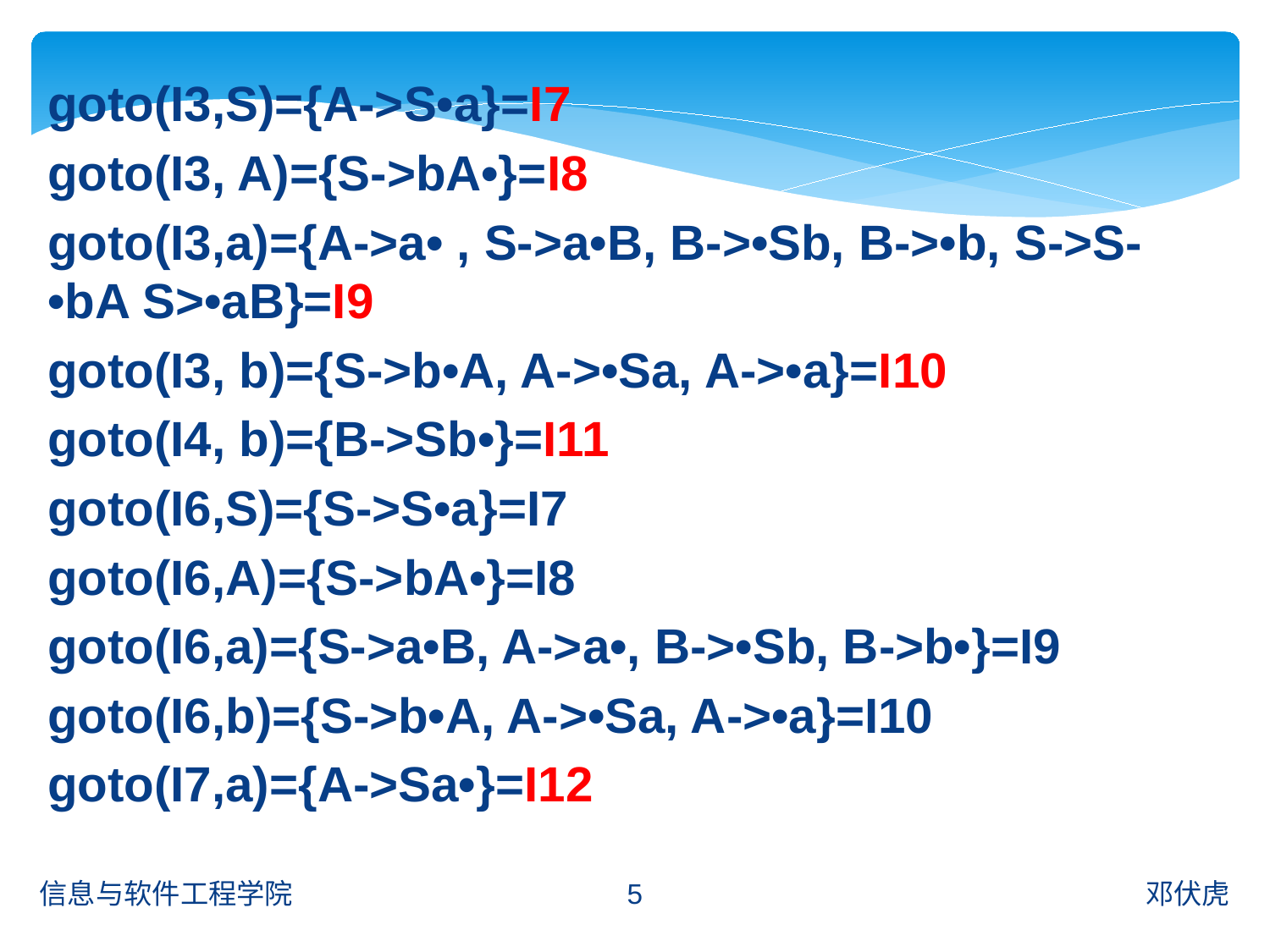

goto(I3,S)={A->S•a}=I7
goto(I3, A)={S->bA•}=I8
goto(I3,a)={A->a• , S->a•B, B->•Sb, B->•b, S->S-•bA S>•aB}=I9
goto(I3, b)={S->b•A, A->•Sa, A->•a}=I10
goto(I4, b)={B->Sb•}=I11
goto(I6,S)={S->S•a}=I7
goto(I6,A)={S->bA•}=I8
goto(I6,a)={S->a•B, A->a•, B->•Sb, B->b•}=I9
goto(I6,b)={S->b•A, A->•Sa, A->•a}=I10
goto(I7,a)={A->Sa•}=I12

5
信息与软件工程学院
邓伏虎